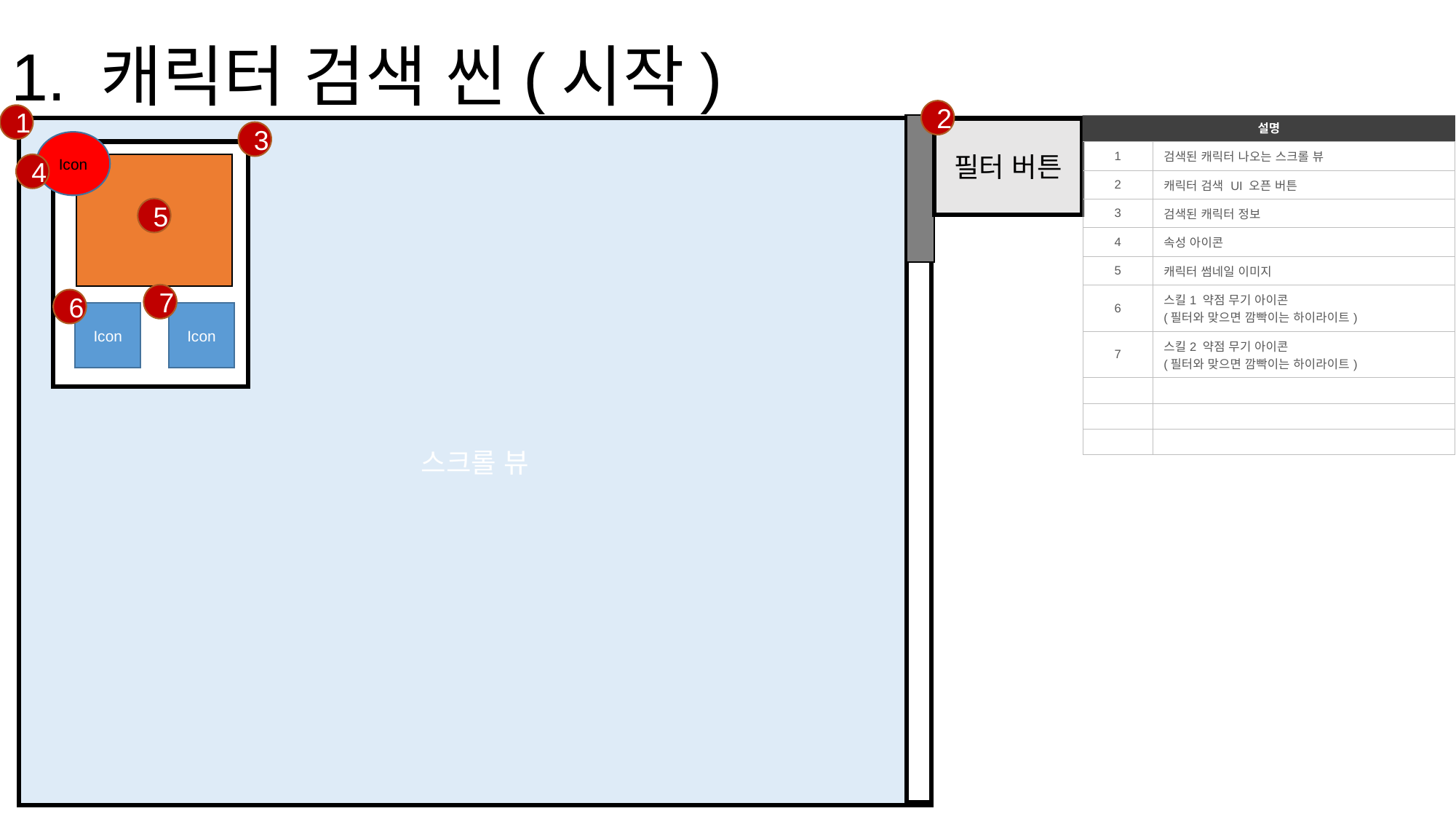

# 1. 캐릭터 검색 씬(시작)
2
1

설명
스크롤 뷰
필터 버튼
3
Icon

| 1 | 검색된 캐릭터 나오는 스크롤 뷰 |
| --- | --- |
| 2 | 캐릭터 검색 UI 오픈 버튼 |
| 3 | 검색된 캐릭터 정보 |
| 4 | 속성 아이콘 |
| 5 | 캐릭터 썸네일 이미지 |
| 6 | 스킬1 약점 무기 아이콘 (필터와 맞으면 깜빡이는 하이라이트) |
| 7 | 스킬2 약점 무기 아이콘 (필터와 맞으면 깜빡이는 하이라이트) |
|  |  |
|  |  |
|  |  |
4

5
7
6
Icon
Icon